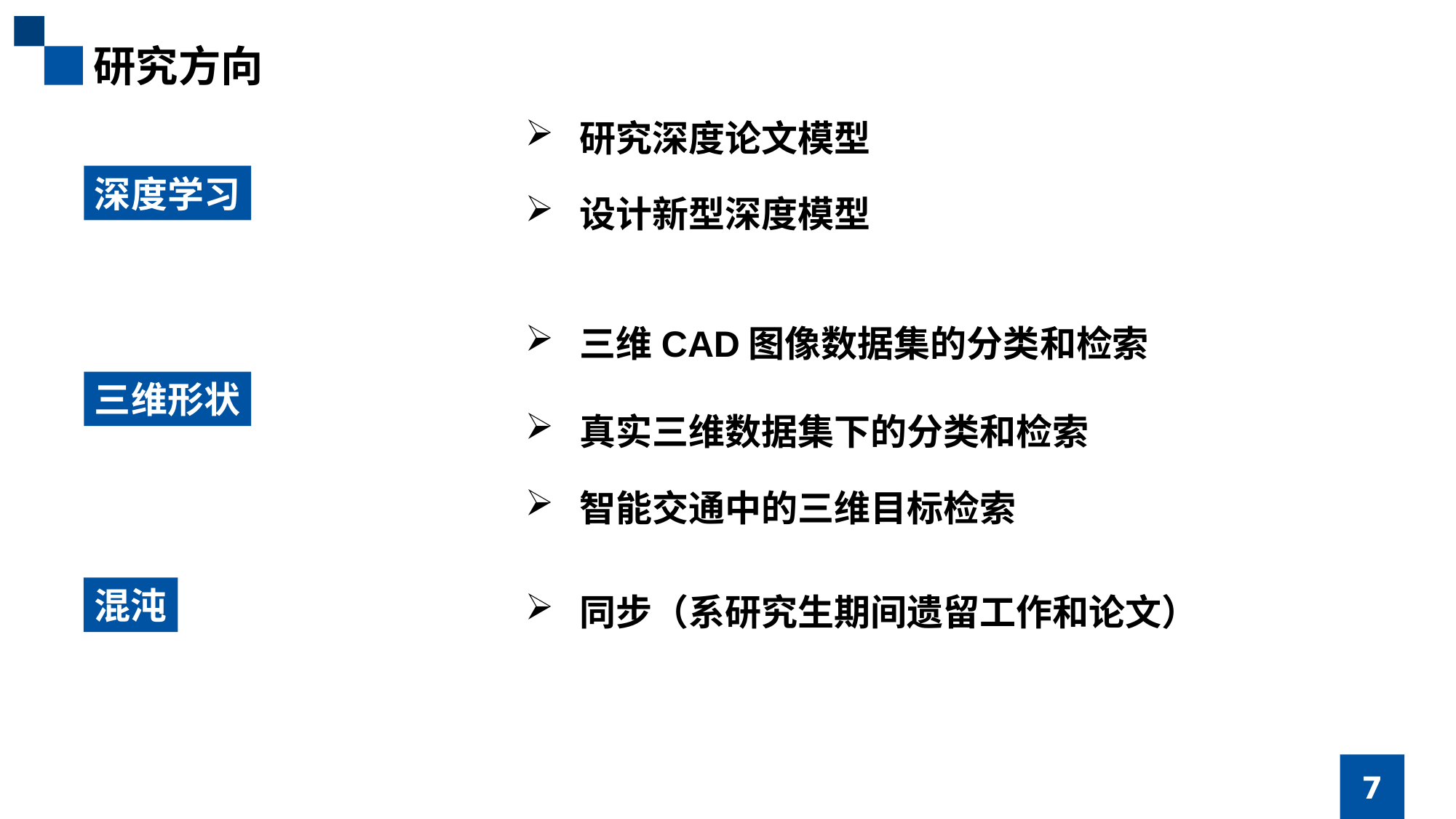

研究方向
研究深度论文模型
深度学习
设计新型深度模型
三维CAD图像数据集的分类和检索
三维形状
真实三维数据集下的分类和检索
智能交通中的三维目标检索
同步（系研究生期间遗留工作和论文）
混沌
7